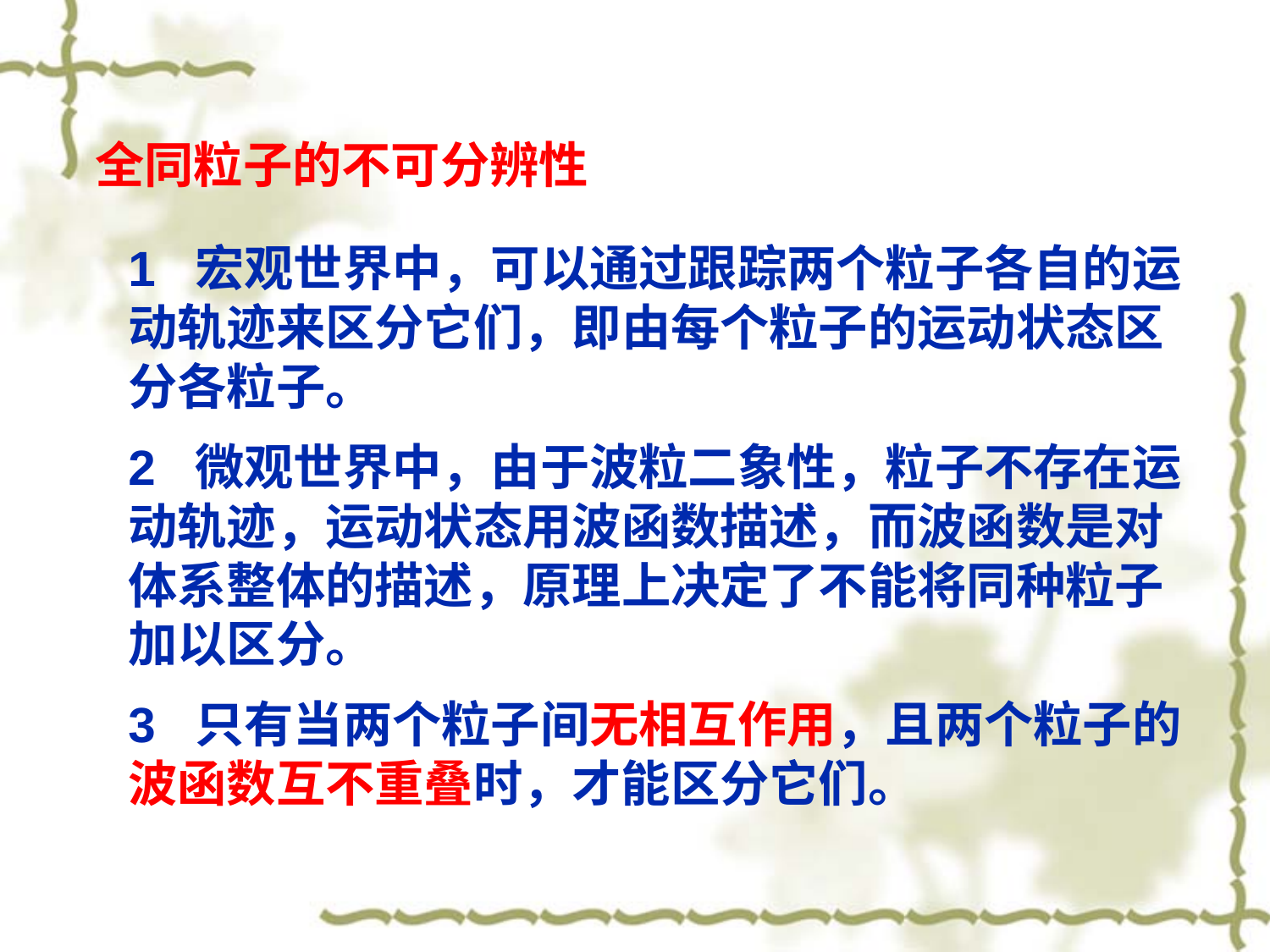

全同粒子的不可分辨性
1  宏观世界中，可以通过跟踪两个粒子各自的运动轨迹来区分它们，即由每个粒子的运动状态区分各粒子。
2  微观世界中，由于波粒二象性，粒子不存在运动轨迹，运动状态用波函数描述，而波函数是对体系整体的描述，原理上决定了不能将同种粒子加以区分。
3  只有当两个粒子间无相互作用，且两个粒子的波函数互不重叠时，才能区分它们。